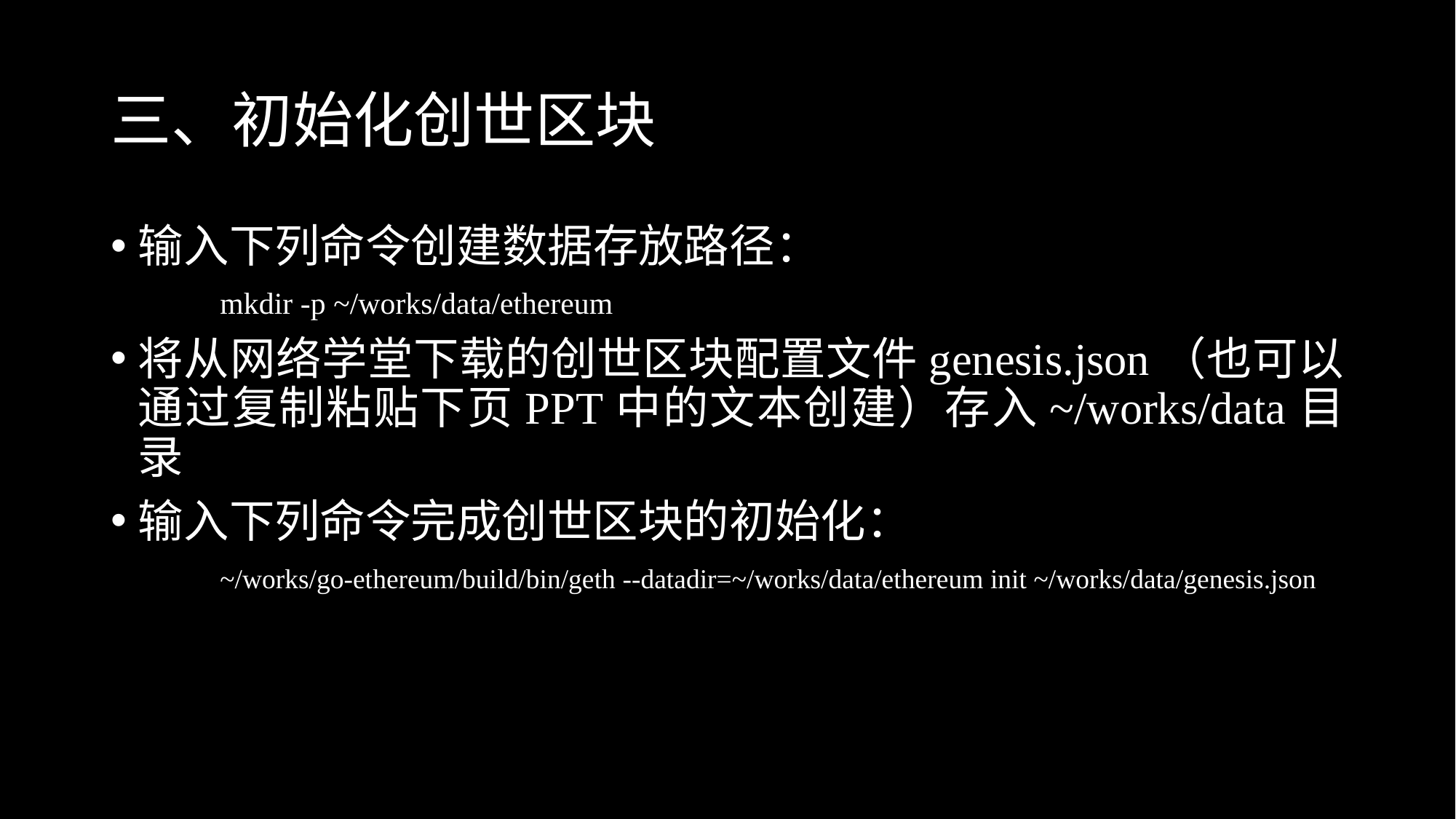

# 三、初始化创世区块
输入下列命令创建数据存放路径：
	mkdir -p ~/works/data/ethereum
将从网络学堂下载的创世区块配置文件genesis.json（也可以通过复制粘贴下页PPT中的文本创建）存入~/works/data目录
输入下列命令完成创世区块的初始化：
	~/works/go-ethereum/build/bin/geth --datadir=~/works/data/ethereum init ~/works/data/genesis.json